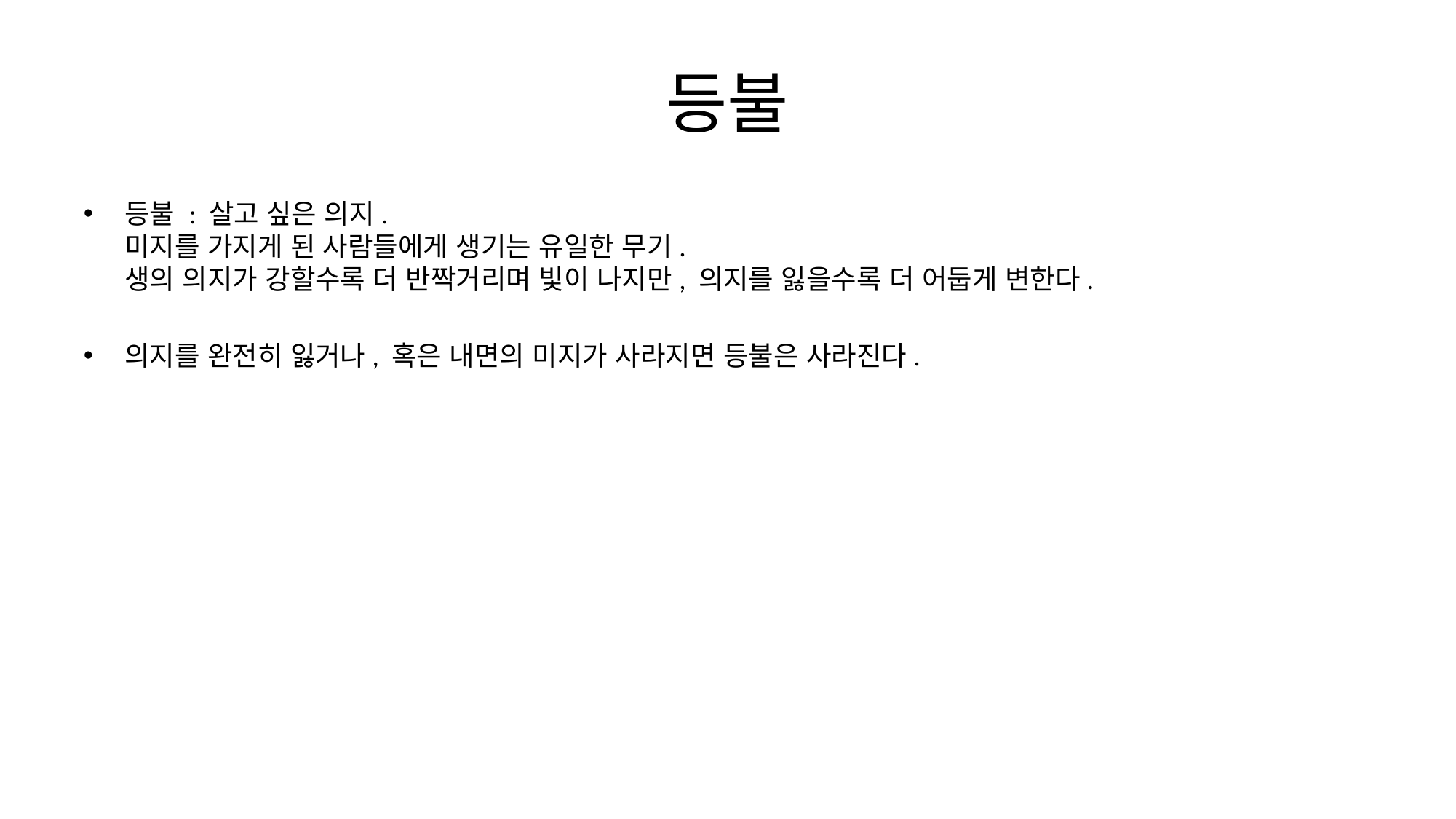

# 등불
등불 : 살고 싶은 의지.
미지를 가지게 된 사람들에게 생기는 유일한 무기.
생의 의지가 강할수록 더 반짝거리며 빛이 나지만, 의지를 잃을수록 더 어둡게 변한다.

의지를 완전히 잃거나, 혹은 내면의 미지가 사라지면 등불은 사라진다.